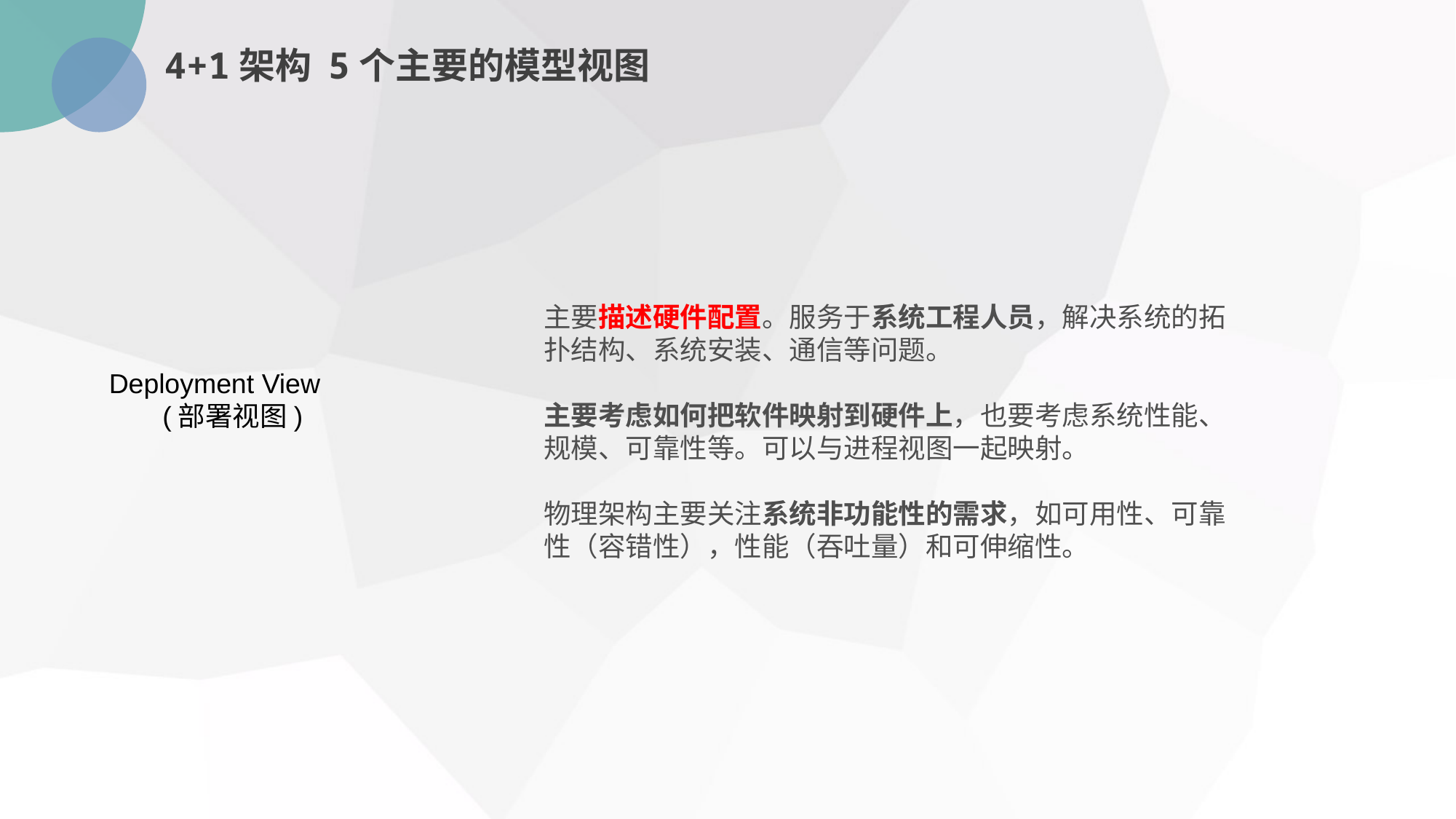

4+1架构 5个主要的模型视图
主要描述硬件配置。服务于系统工程人员，解决系统的拓扑结构、系统安装、通信等问题。

主要考虑如何把软件映射到硬件上，也要考虑系统性能、规模、可靠性等。可以与进程视图一起映射。

物理架构主要关注系统非功能性的需求，如可用性、可靠性（容错性），性能（吞吐量）和可伸缩性。
Deployment View
       (部署视图)